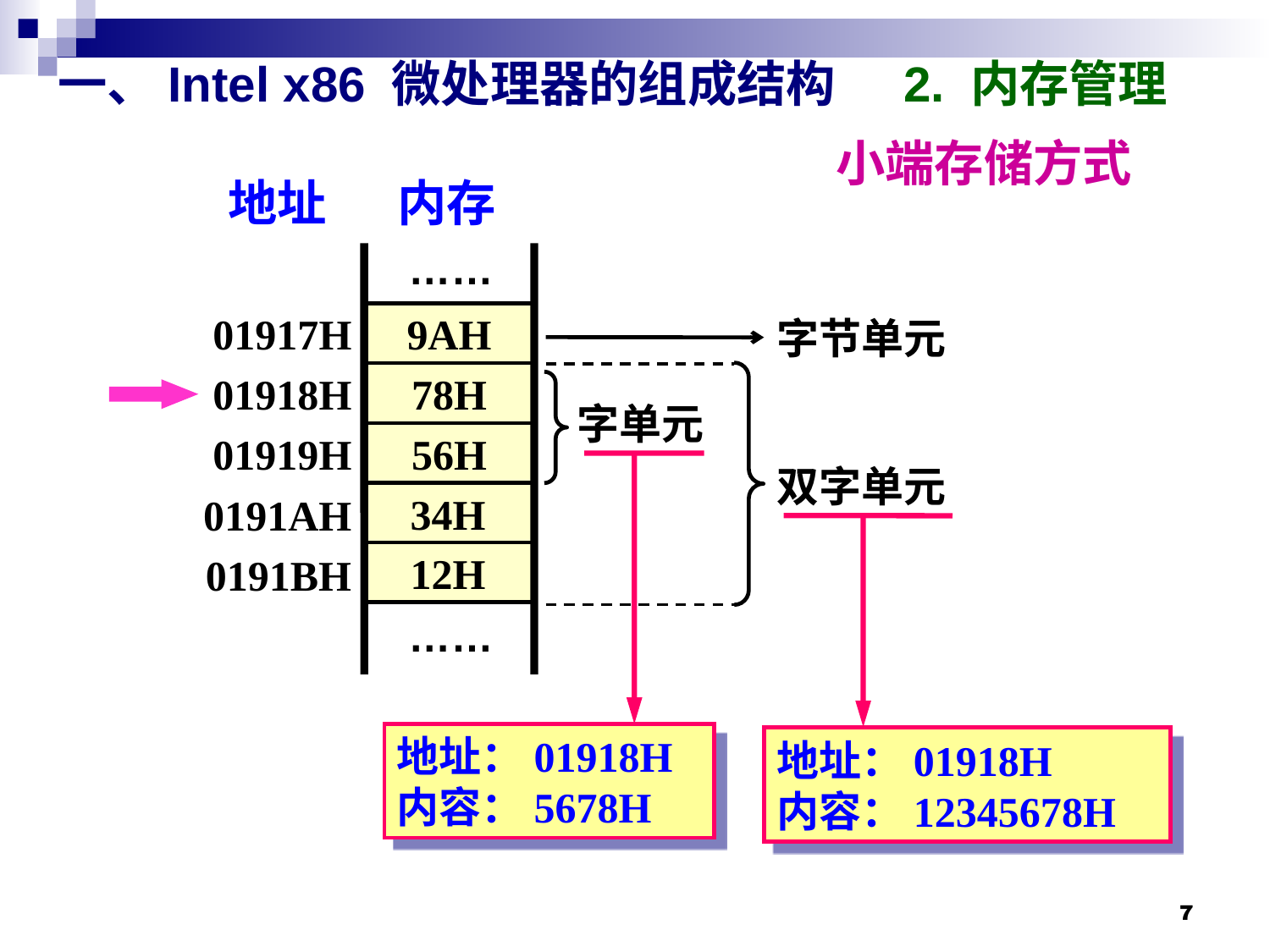

# 一、Intel x86 微处理器的组成结构     2. 内存管理
小端存储方式
地址
内存
……

01917H
9AH
字节单元

01918H
78H

字单元
01919H
56H

双字单元
34H
0191AH

12H
0191BH
……
地址：01918H
内容：5678H
地址：01918H
内容：12345678H
7